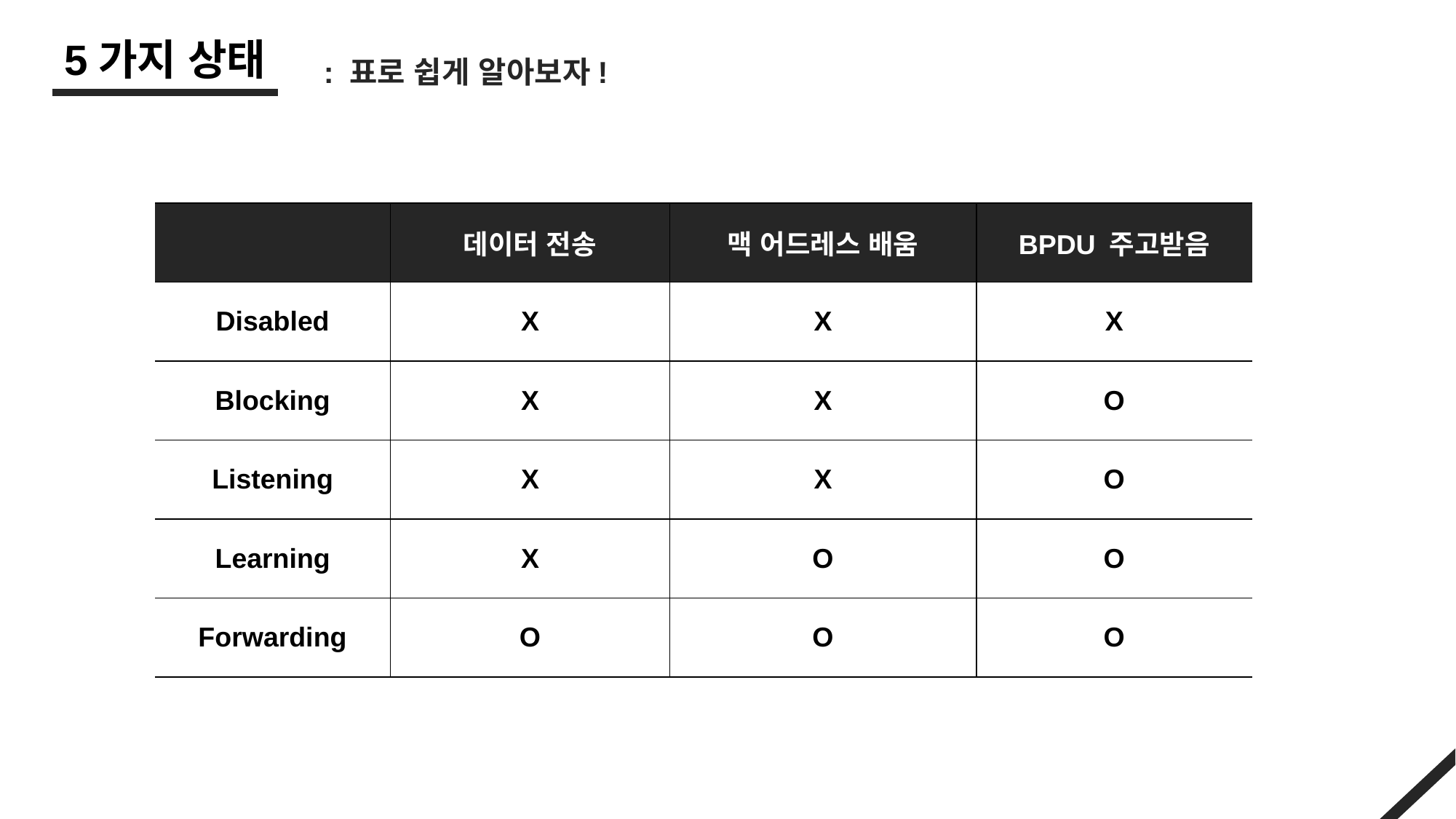

5가지 상태
: 표로 쉽게 알아보자!

|  | 데이터 전송 | 맥 어드레스 배움 | BPDU 주고받음 |
| --- | --- | --- | --- |
| Disabled | X | X | X |
| Blocking | X | X | O |
| Listening | X | X | O |
| Learning | X | O | O |
| Forwarding | O | O | O |